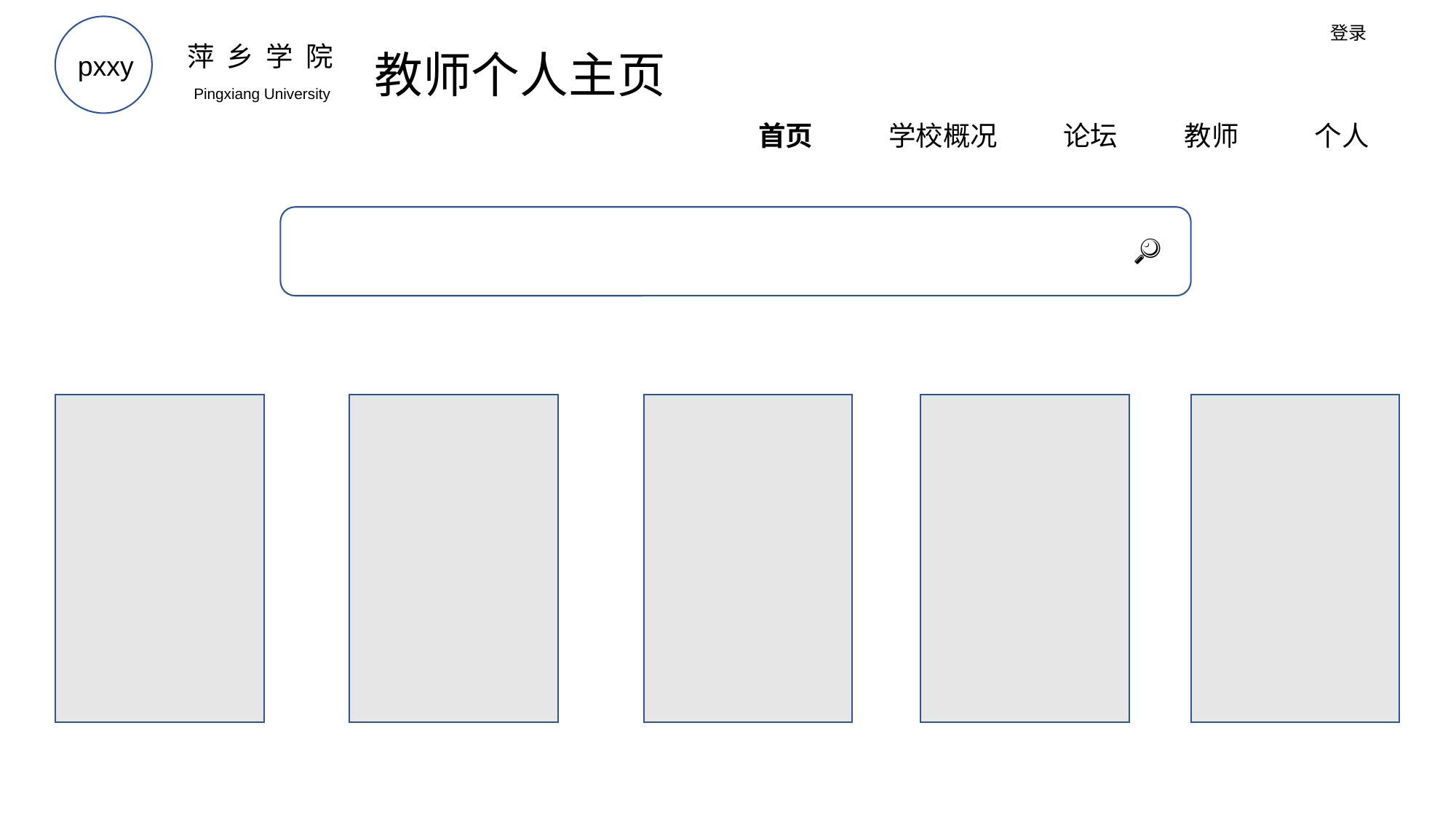

登录
萍  乡  学  院
教师个人主页
pxxy

Pingxiang University
首页
学校概况
论坛
教师
个人

🔎